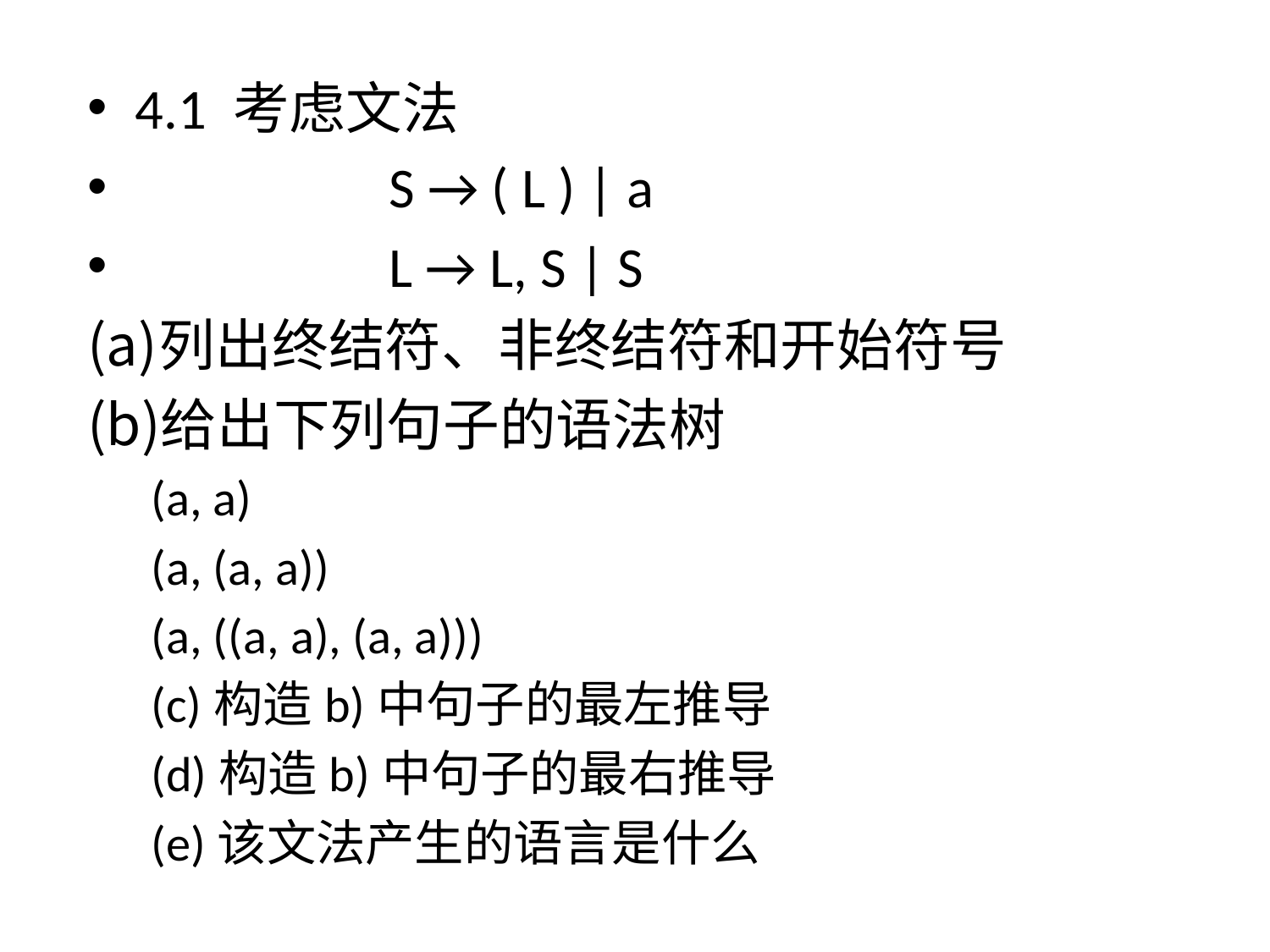

4.1 考虑文法
		S → ( L ) | a
		L → L, S | S
列出终结符、非终结符和开始符号
给出下列句子的语法树
(a, a)
(a, (a, a))
(a, ((a, a), (a, a)))
(c)构造b)中句子的最左推导
(d)构造b)中句子的最右推导
(e)该文法产生的语言是什么